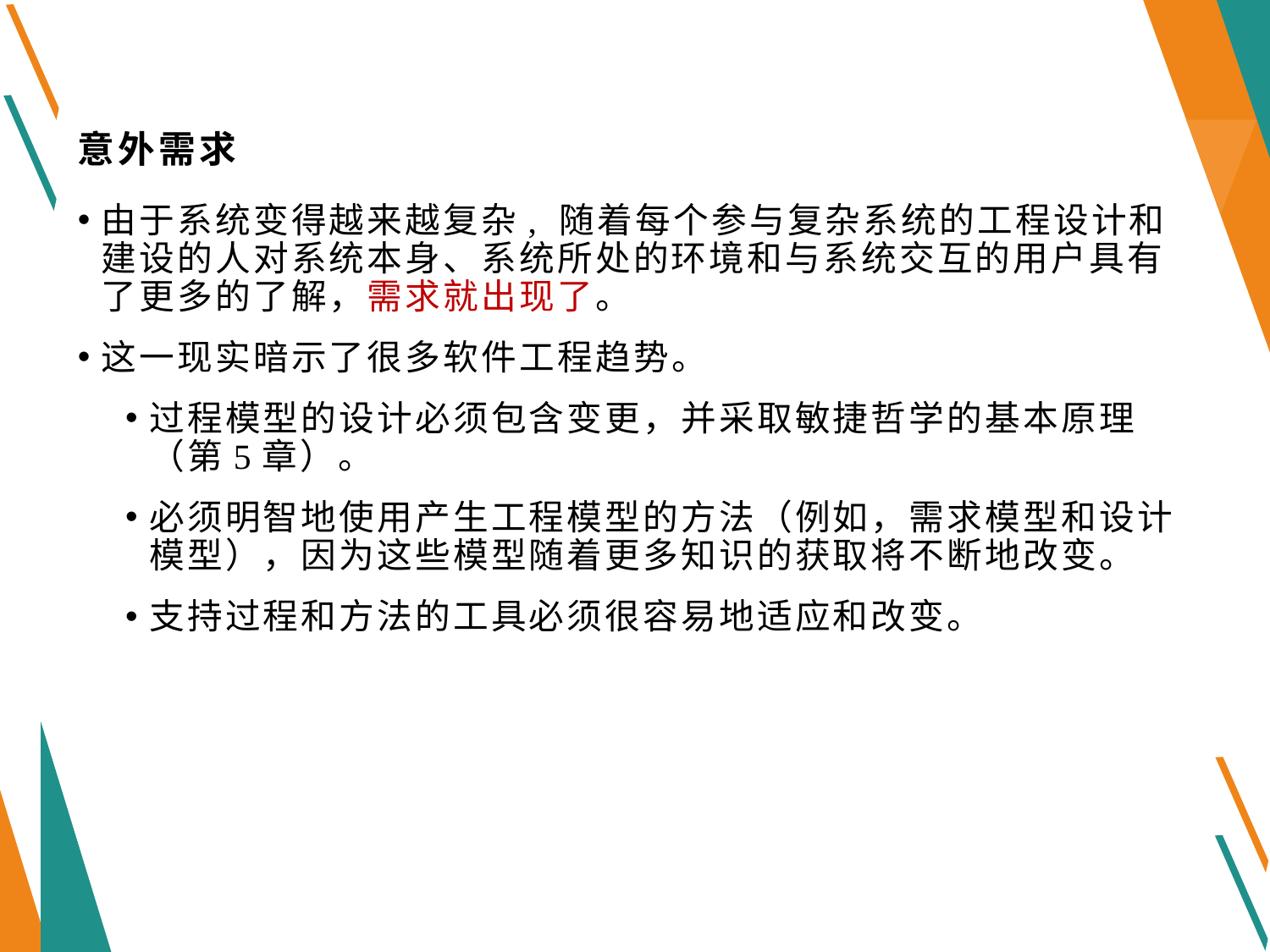

# 意外需求
由于系统变得越来越复杂, 随着每个参与复杂系统的工程设计和建设的人对系统本身、系统所处的环境和与系统交互的用户具有了更多的了解，需求就出现了。
这一现实暗示了很多软件工程趋势。
过程模型的设计必须包含变更，并采取敏捷哲学的基本原理（第5章）。
必须明智地使用产生工程模型的方法（例如，需求模型和设计模型），因为这些模型随着更多知识的获取将不断地改变。
支持过程和方法的工具必须很容易地适应和改变。
10